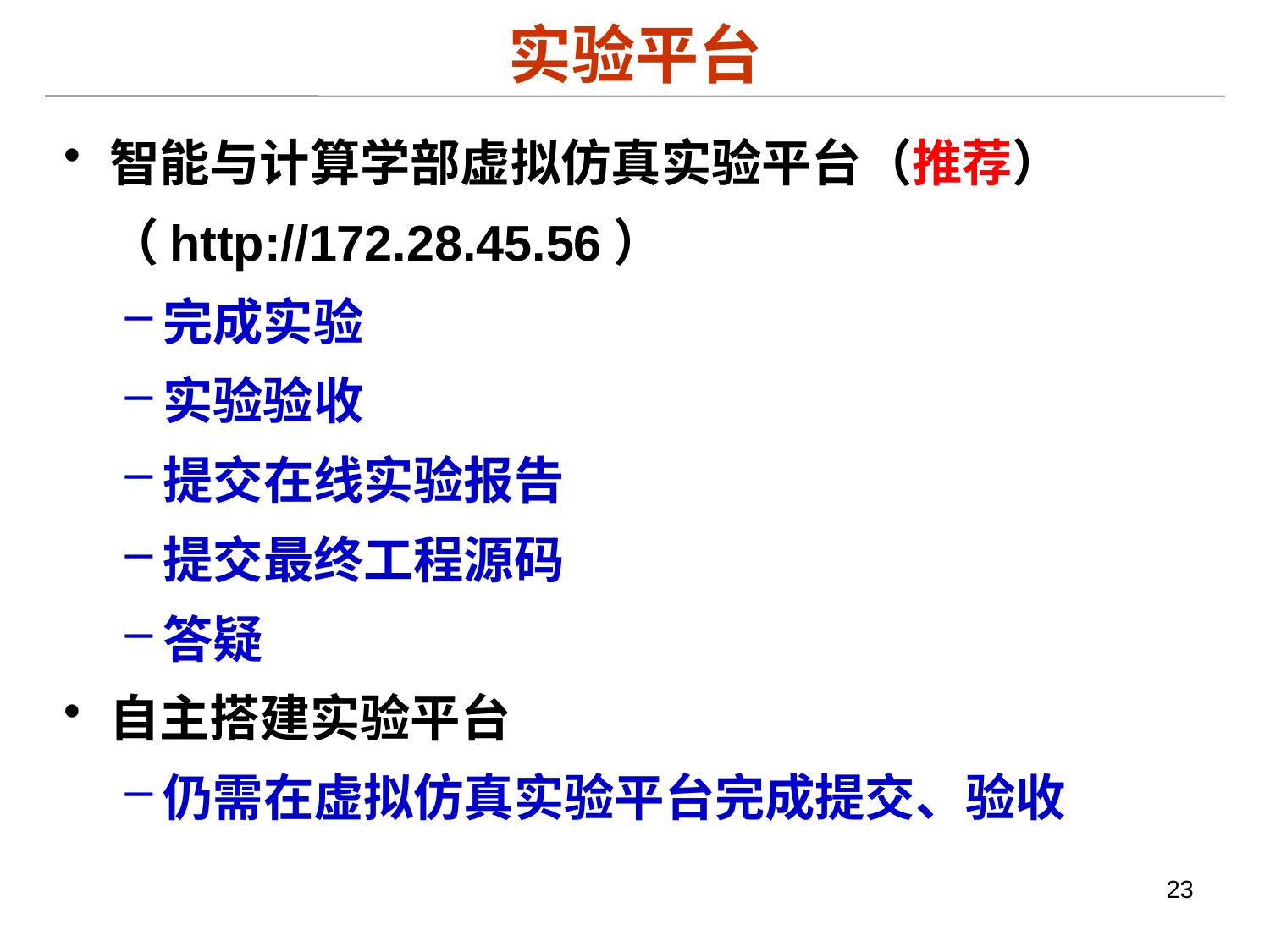

# 实验平台
智能与计算学部虚拟仿真实验平台（推荐）
   （http://172.28.45.56）
完成实验
实验验收
提交在线实验报告
提交最终工程源码
答疑
自主搭建实验平台
仍需在虚拟仿真实验平台完成提交、验收

23